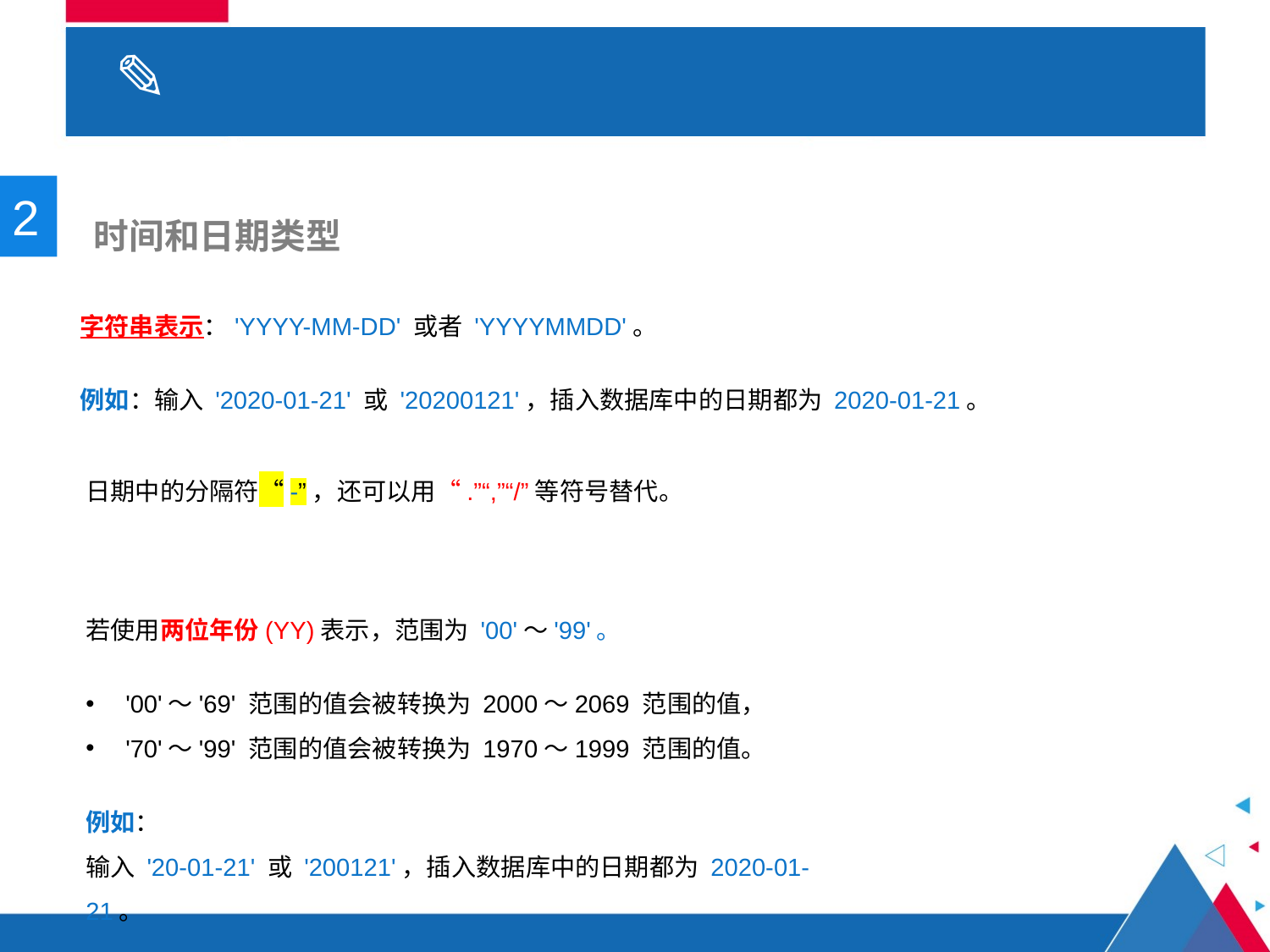

# 3.1 数据类型

2
  时间和日期类型
字符串表示：'YYYY-MM-DD' 或者 'YYYYMMDD'。

例如：输入 '2020-01-21' 或 '20200121'，插入数据库中的日期都为 2020-01-21。
日期中的分隔符“-”，还可以用“.”“,”“/”等符号替代。
若使用两位年份(YY)表示，范围为 '00'～'99'。

'00'～'69' 范围的值会被转换为 2000～2069 范围的值，
'70'～'99' 范围的值会被转换为 1970～1999 范围的值。

例如：
输入 '20-01-21' 或 '200121'，插入数据库中的日期都为 2020-01-21。